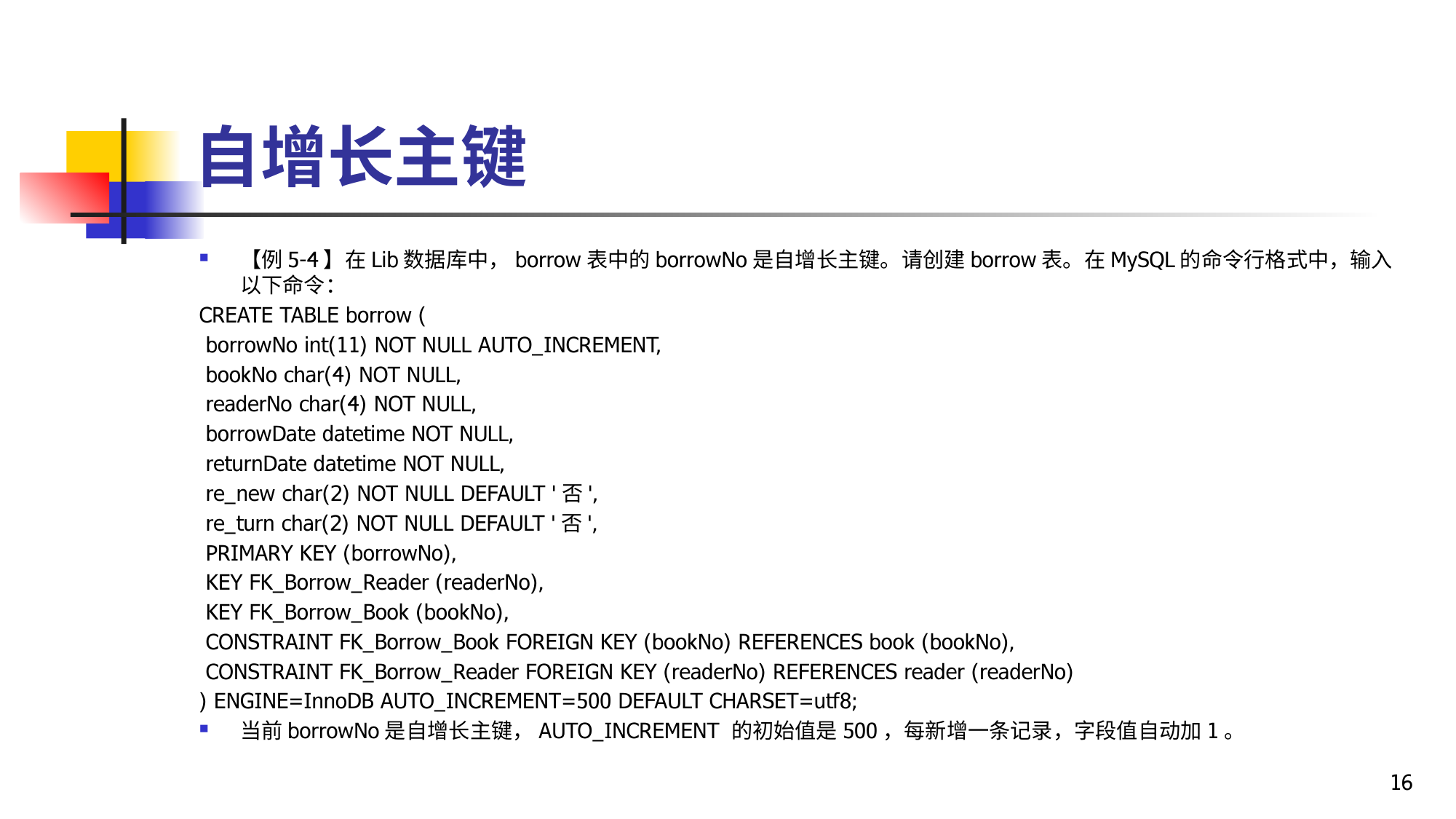

# 自增长主键
【例5-4】在Lib数据库中，borrow表中的borrowNo是自增长主键。请创建borrow表。在MySQL的命令行格式中，输入以下命令：
CREATE TABLE borrow (
 borrowNo int(11) NOT NULL AUTO_INCREMENT,
 bookNo char(4) NOT NULL,
 readerNo char(4) NOT NULL,
 borrowDate datetime NOT NULL,
 returnDate datetime NOT NULL,
 re_new char(2) NOT NULL DEFAULT '否',
 re_turn char(2) NOT NULL DEFAULT '否',
 PRIMARY KEY (borrowNo),
 KEY FK_Borrow_Reader (readerNo),
 KEY FK_Borrow_Book (bookNo),
 CONSTRAINT FK_Borrow_Book FOREIGN KEY (bookNo) REFERENCES book (bookNo),
 CONSTRAINT FK_Borrow_Reader FOREIGN KEY (readerNo) REFERENCES reader (readerNo)
) ENGINE=InnoDB AUTO_INCREMENT=500 DEFAULT CHARSET=utf8;
当前borrowNo是自增长主键，AUTO_INCREMENT 的初始值是500，每新增一条记录，字段值自动加1。

16